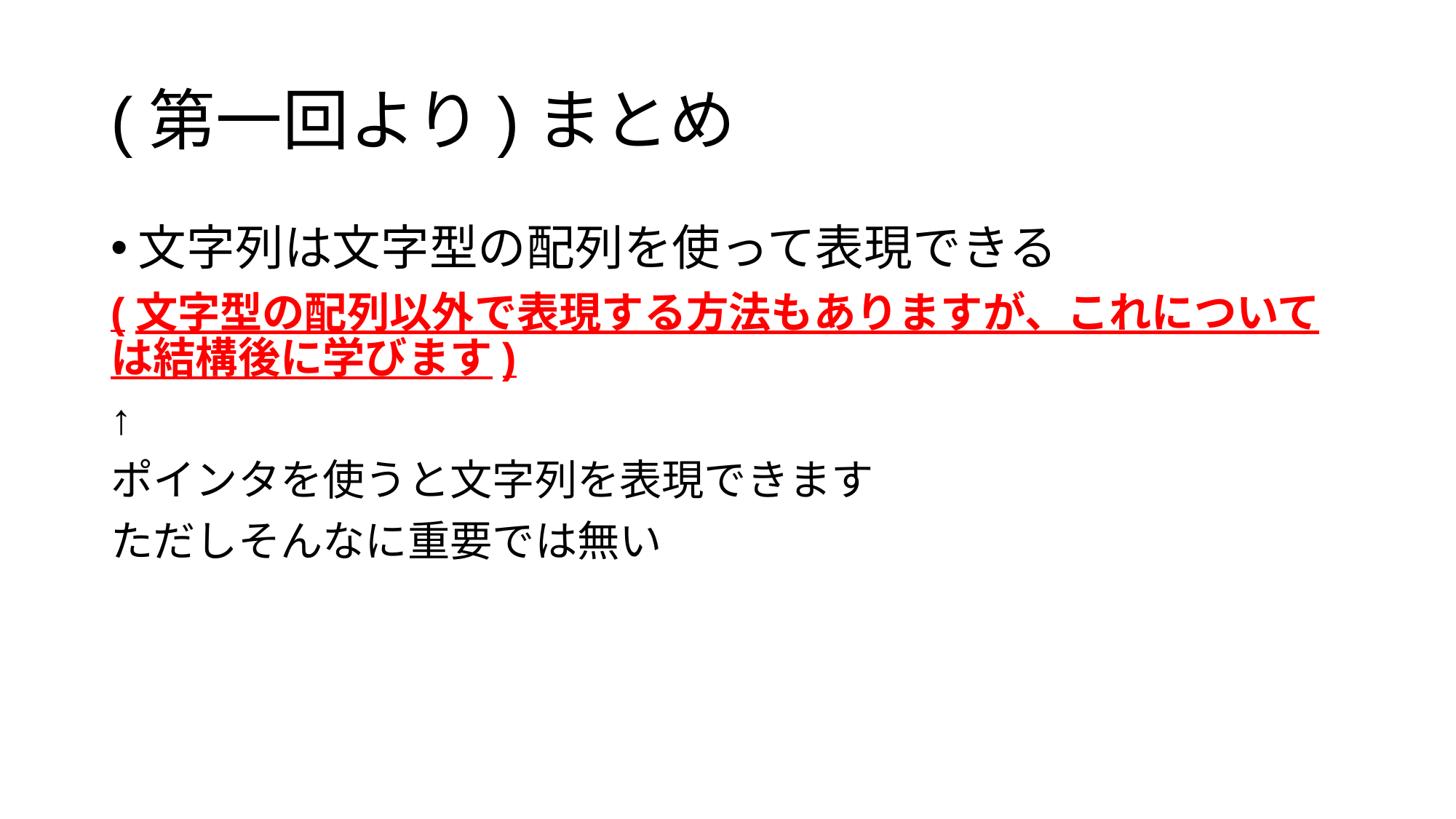

# (第一回より)まとめ
文字列は文字型の配列を使って表現できる
(文字型の配列以外で表現する方法もありますが、これについては結構後に学びます)
↑
ポインタを使うと文字列を表現できます
ただしそんなに重要では無い